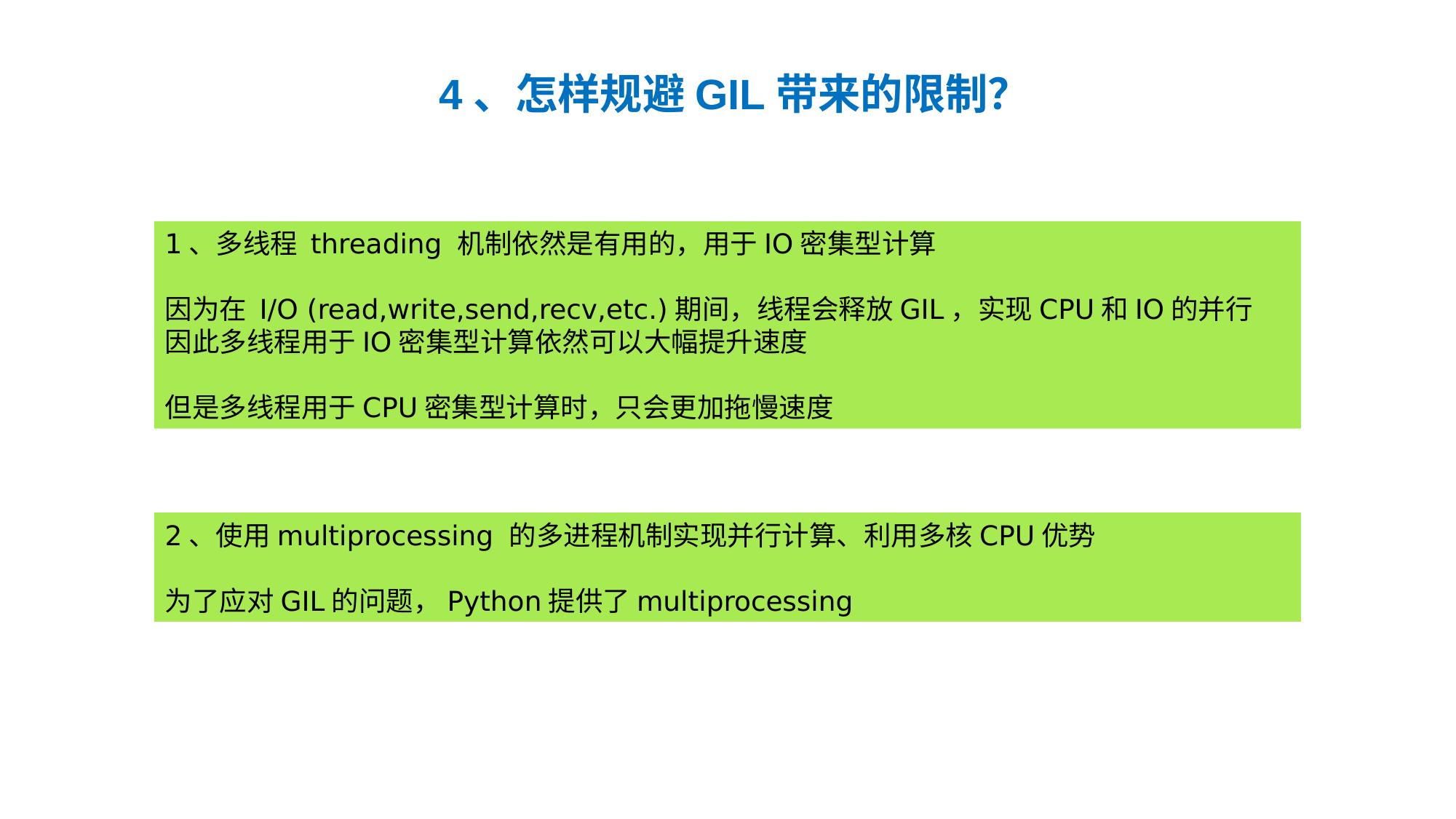

4、怎样规避GIL带来的限制？
1、多线程 threading 机制依然是有用的，用于IO密集型计算

因为在 I/O (read,write,send,recv,etc.)期间，线程会释放GIL，实现CPU和IO的并行
因此多线程用于IO密集型计算依然可以大幅提升速度

但是多线程用于CPU密集型计算时，只会更加拖慢速度
2、使用multiprocessing 的多进程机制实现并行计算、利用多核CPU优势

为了应对GIL的问题，Python提供了multiprocessing